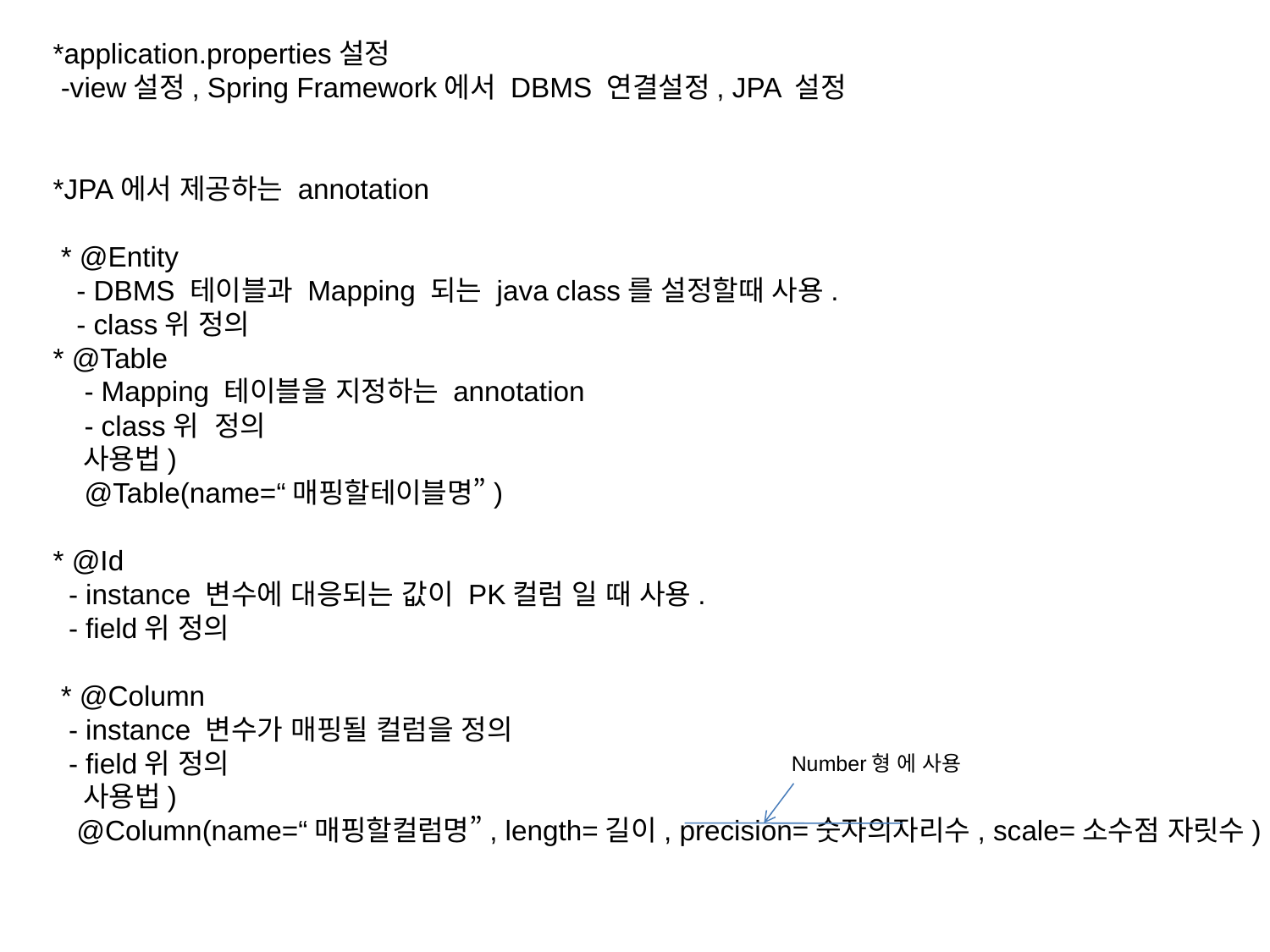

*application.properties설정
 -view설정, Spring Framework에서 DBMS 연결설정, JPA 설정

*JPA에서 제공하는 annotation

 * @Entity
   - DBMS 테이블과 Mapping 되는 java class를 설정할때 사용.
   - class위 정의
* @Table
    - Mapping 테이블을 지정하는 annotation
    - class위  정의
   사용법)
    @Table(name=“매핑할테이블명”)

* @Id
  - instance 변수에 대응되는 값이 PK컬럼 일 때 사용.
  - field위 정의

 * @Column
  - instance 변수가 매핑될 컬럼을 정의
  - field위 정의
   사용법)
   @Column(name=“매핑할컬럼명”, length=길이, precision=숫자의자리수, scale=소수점 자릿수)

Number형 에 사용